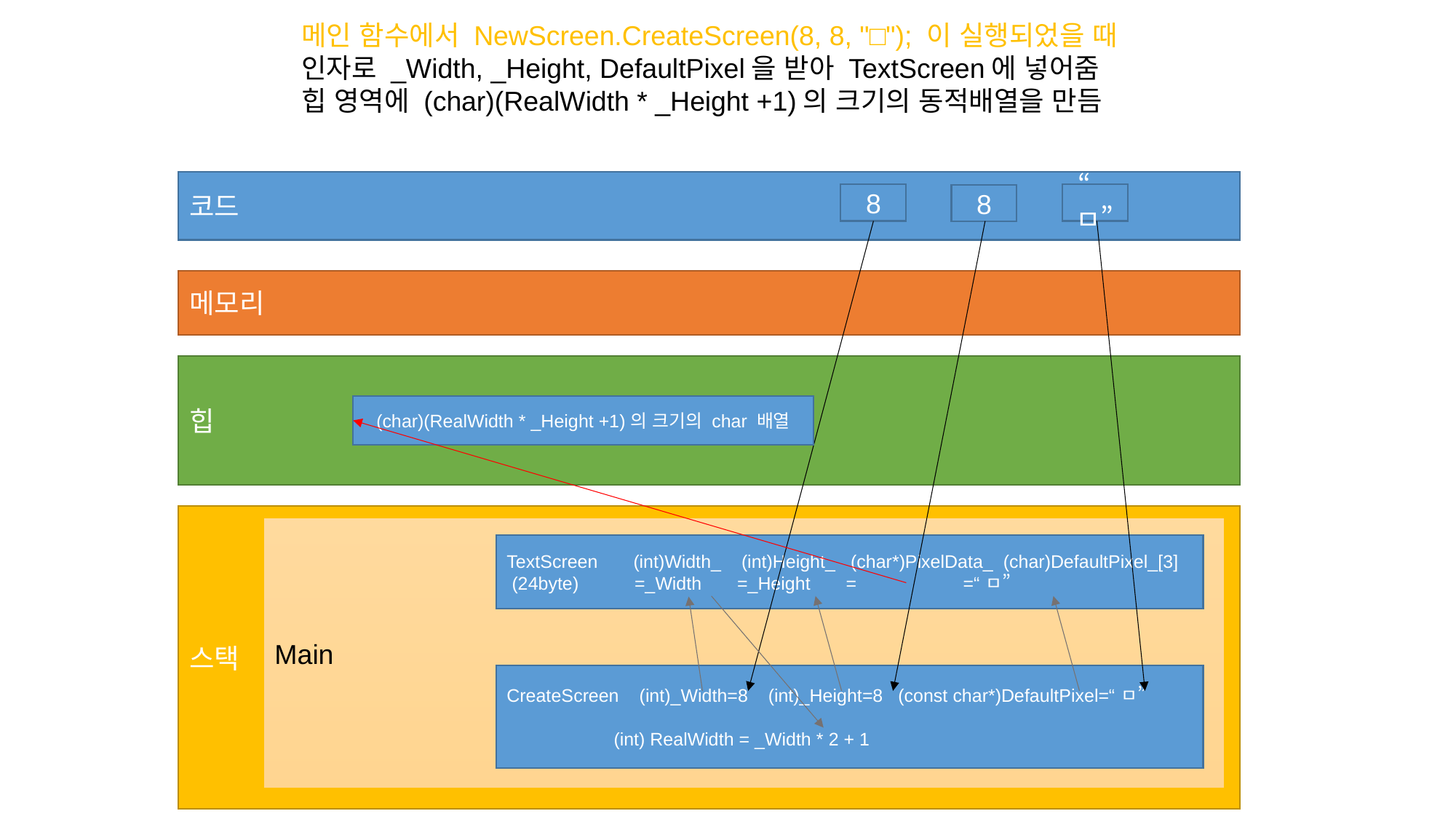

메인 함수에서 NewScreen.CreateScreen(8, 8, "□"); 이 실행되었을 때
인자로 _Width, _Height, DefaultPixel을 받아 TextScreen에 넣어줌
힙 영역에 (char)(RealWidth * _Height +1)의 크기의 동적배열을 만듬
코드
8
“ㅁ”
8
메모리
힙
(char)(RealWidth * _Height +1)의 크기의 char 배열
스택
Main
TextScreen       (int)Width_    (int)Height_   (char*)PixelData_  (char)DefaultPixel_[3]
 (24byte)           =_Width       =_Height       =                     =“ㅁ”
CreateScreen    (int)_Width=8    (int)_Height=8   (const char*)DefaultPixel=“ㅁ”

                     (int) RealWidth = _Width * 2 + 1